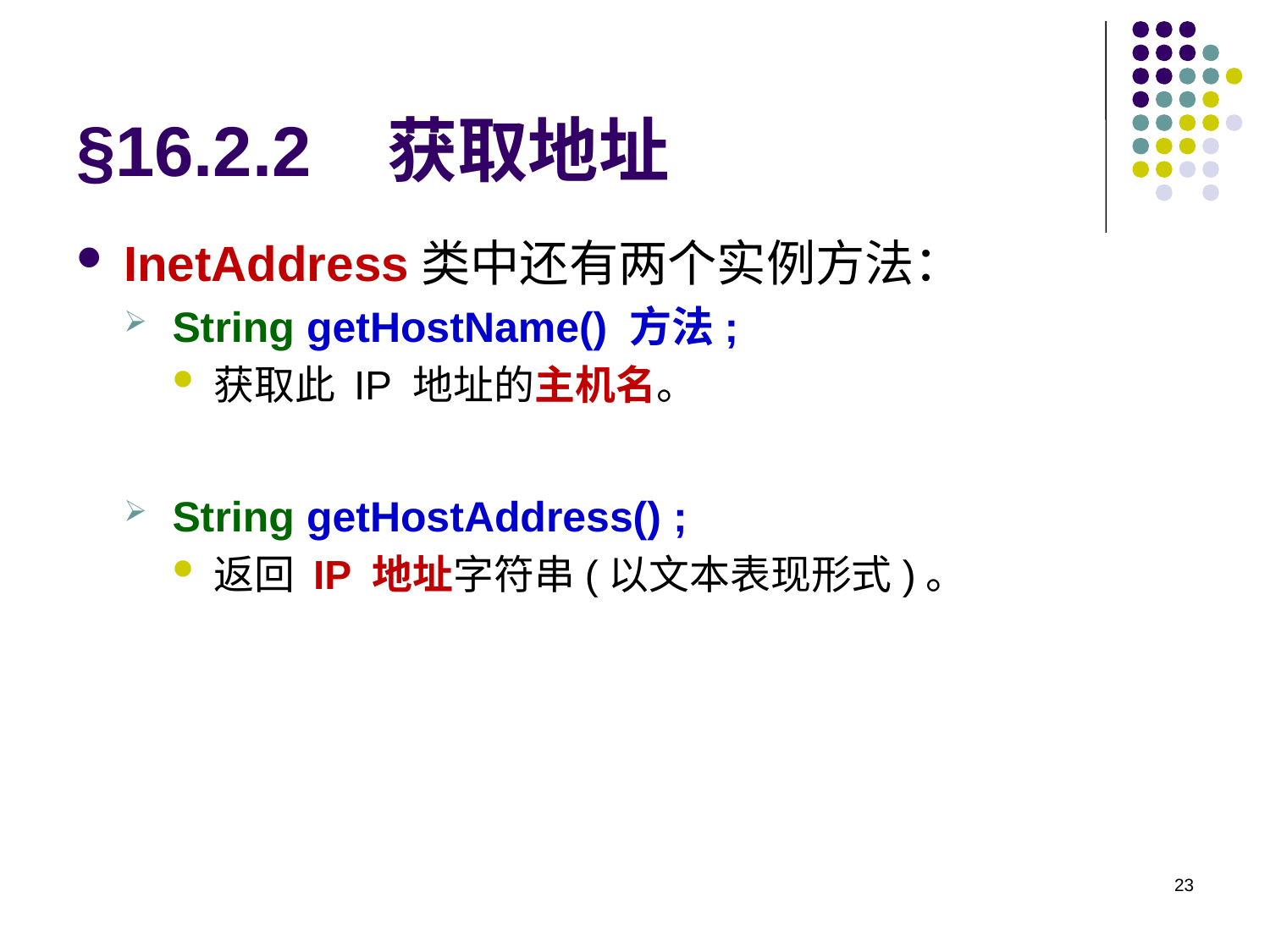

# §16.2.2   获取地址
InetAddress类中还有两个实例方法：
String getHostName() 方法;
获取此 IP 地址的主机名。

String getHostAddress() ;
返回 IP 地址字符串(以文本表现形式)。

23